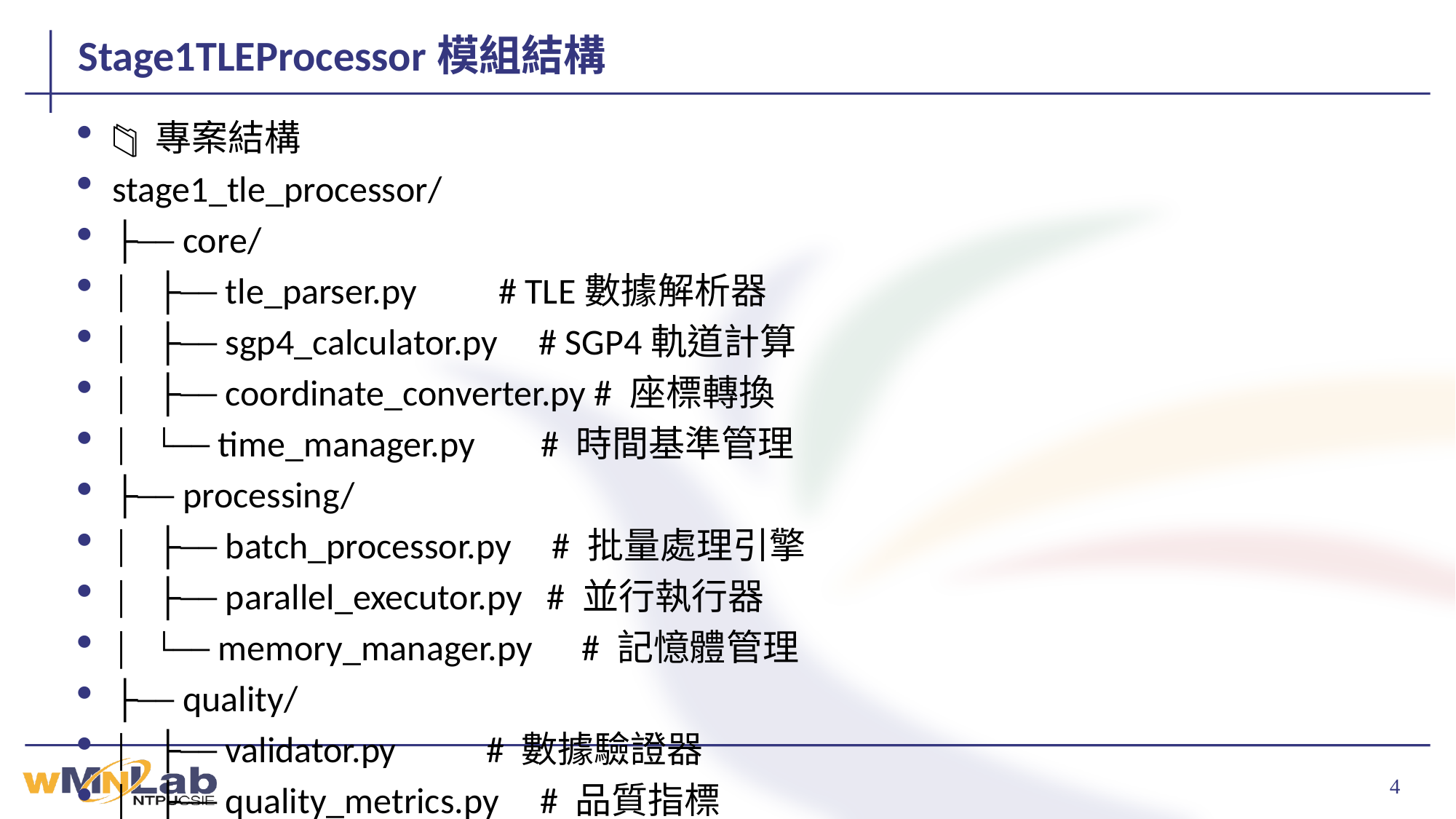

# Stage1TLEProcessor模組結構
📁 專案結構
stage1_tle_processor/
├── core/
│   ├── tle_parser.py          # TLE數據解析器
│   ├── sgp4_calculator.py     # SGP4軌道計算
│   ├── coordinate_converter.py # 座標轉換
│   └── time_manager.py        # 時間基準管理
├── processing/
│   ├── batch_processor.py     # 批量處理引擎
│   ├── parallel_executor.py   # 並行執行器
│   └── memory_manager.py      # 記憶體管理
├── quality/
│   ├── validator.py           # 數據驗證器
│   ├── quality_metrics.py     # 品質指標
│   └── error_handler.py       # 錯誤處理
└── utils/
    ├── config_loader.py       # 配置載入
    ├── logger.py              # 日誌系統
    └── performance_monitor.py # 性能監控